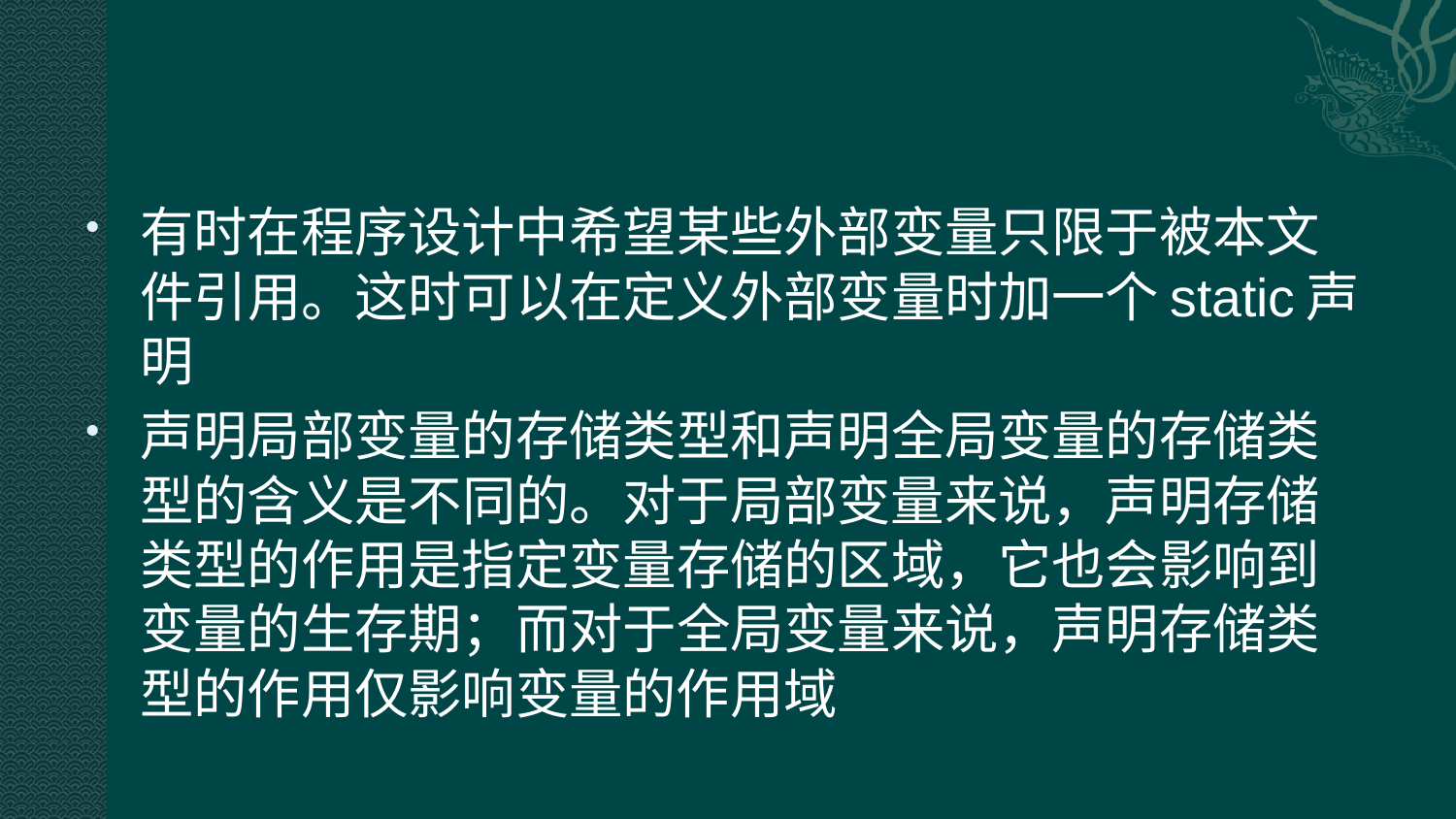

#
有时在程序设计中希望某些外部变量只限于被本文件引用。这时可以在定义外部变量时加一个static声明
声明局部变量的存储类型和声明全局变量的存储类型的含义是不同的。对于局部变量来说，声明存储类型的作用是指定变量存储的区域，它也会影响到变量的生存期；而对于全局变量来说，声明存储类型的作用仅影响变量的作用域